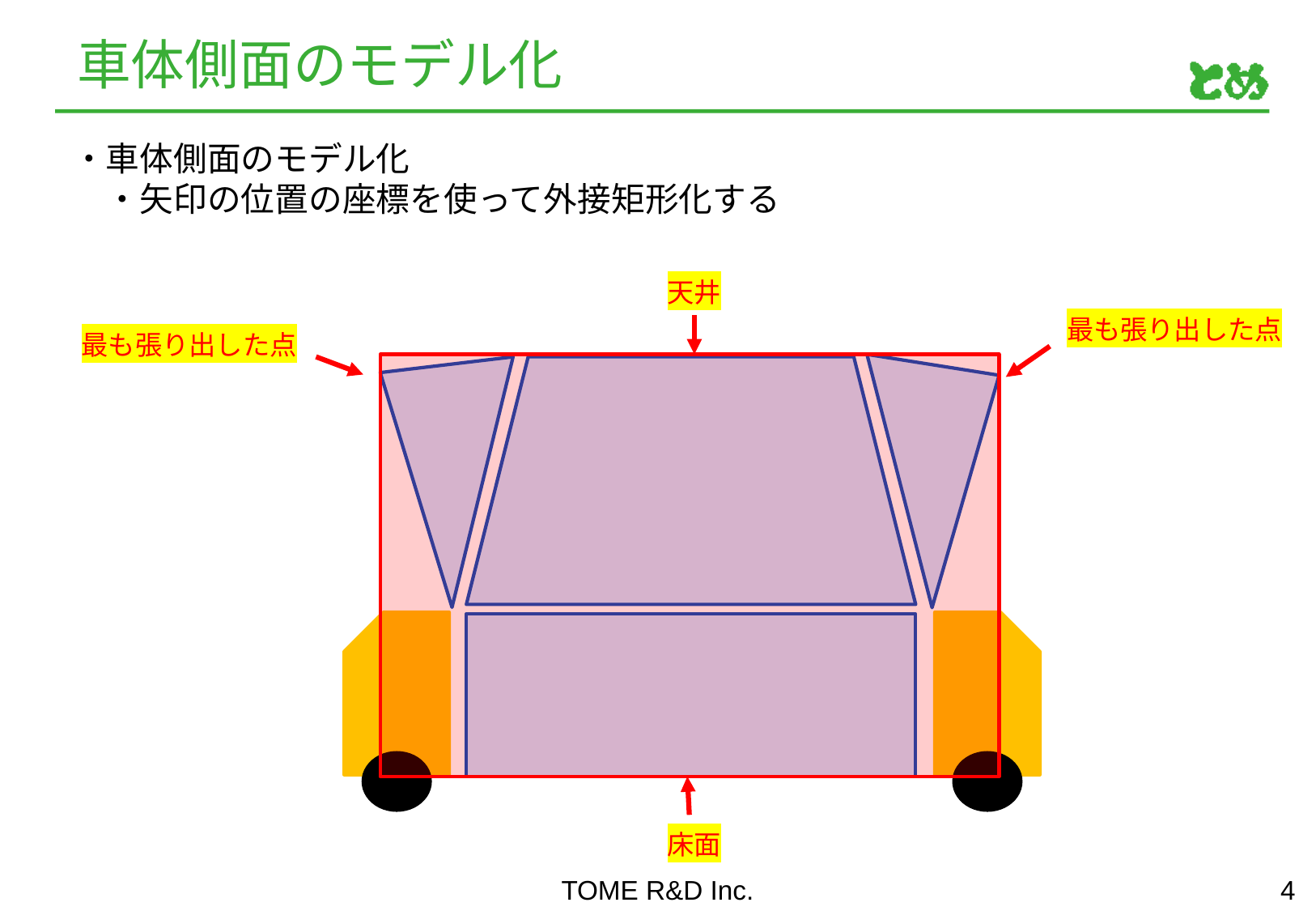

# 車体側面のモデル化
・車体側面のモデル化
　・矢印の位置の座標を使って外接矩形化する
天井
最も張り出した点
最も張り出した点

床面
TOME R&D Inc.
　　4